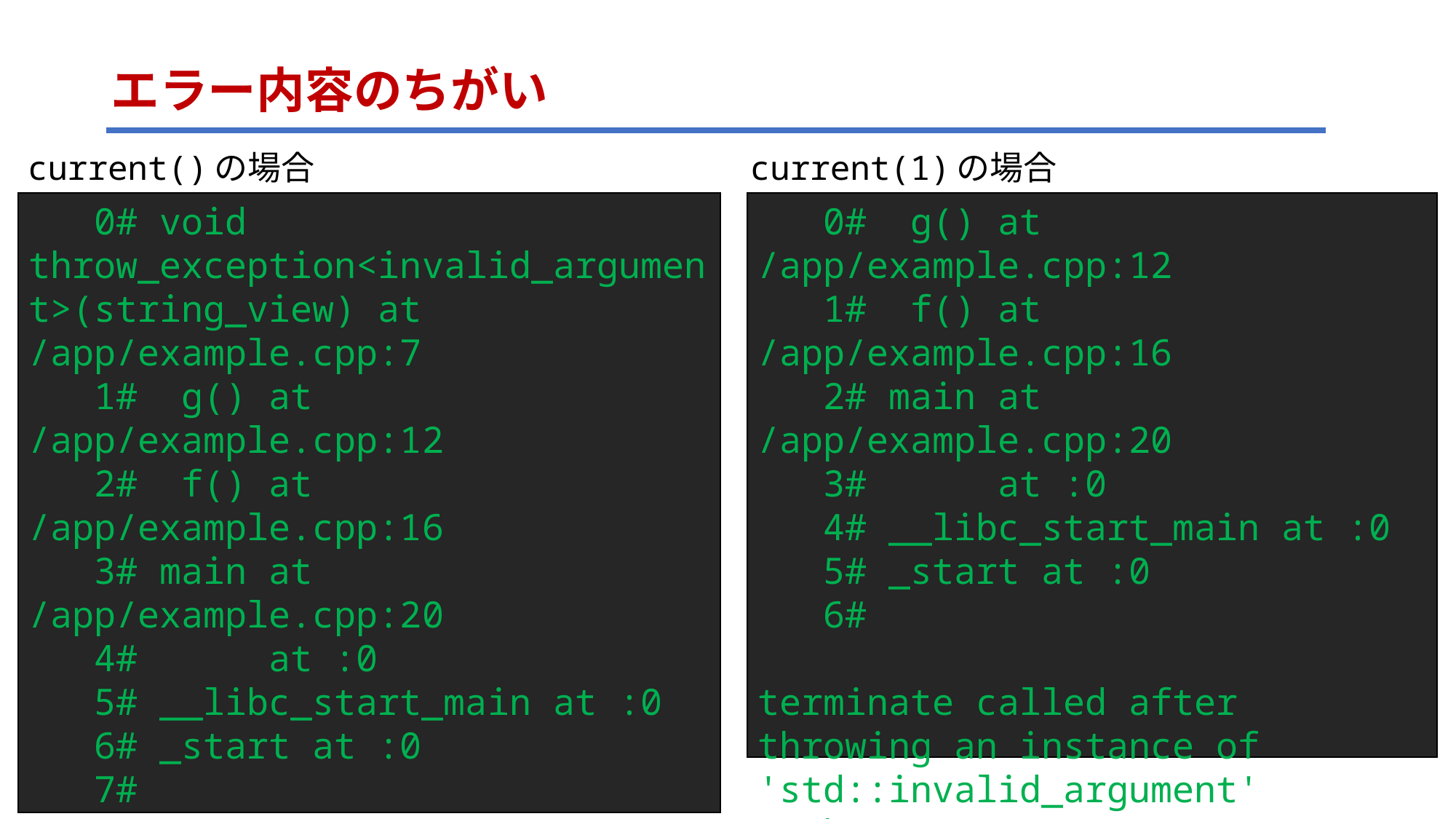

# エラー内容のちがい
current()の場合
current(1)の場合
   0# void throw_exception<invalid_argument>(string_view) at /app/example.cpp:7
   1#  g() at /app/example.cpp:12
   2#  f() at /app/example.cpp:16
   3# main at /app/example.cpp:20
   4#      at :0
   5# __libc_start_main at :0
   6# _start at :0
   7#

terminate called after throwing an instance of 'std::invalid_argument'
  what():  error
   0#  g() at /app/example.cpp:12
   1#  f() at /app/example.cpp:16
   2# main at /app/example.cpp:20
   3#      at :0
   4# __libc_start_main at :0
   5# _start at :0
   6#

terminate called after throwing an instance of 'std::invalid_argument'
  what():  error